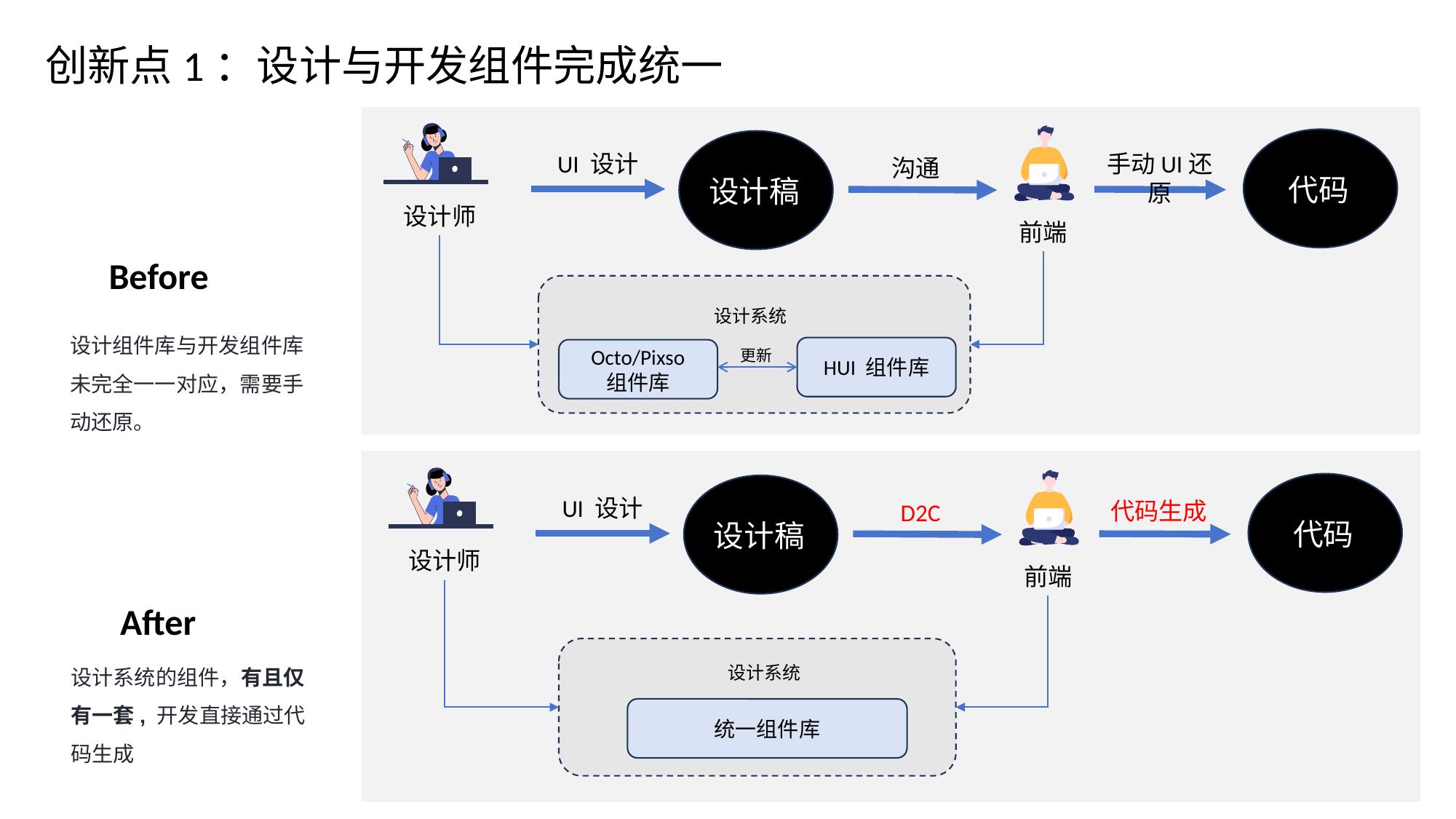

# 创新点1：设计与开发组件完成统一

UI 设计
手动UI还原
沟通
代码
设计稿
设计师
前端

设计系统
HUI 组件库
Octo/Pixso
组件库
Before
设计组件库与开发组件库
未完全一一对应，需要手动还原。
更新

UI 设计
代码生成
D2C
代码
设计稿
设计师
前端

设计系统
统一组件库
After
设计系统的组件，有且仅有一套, 开发直接通过代码生成